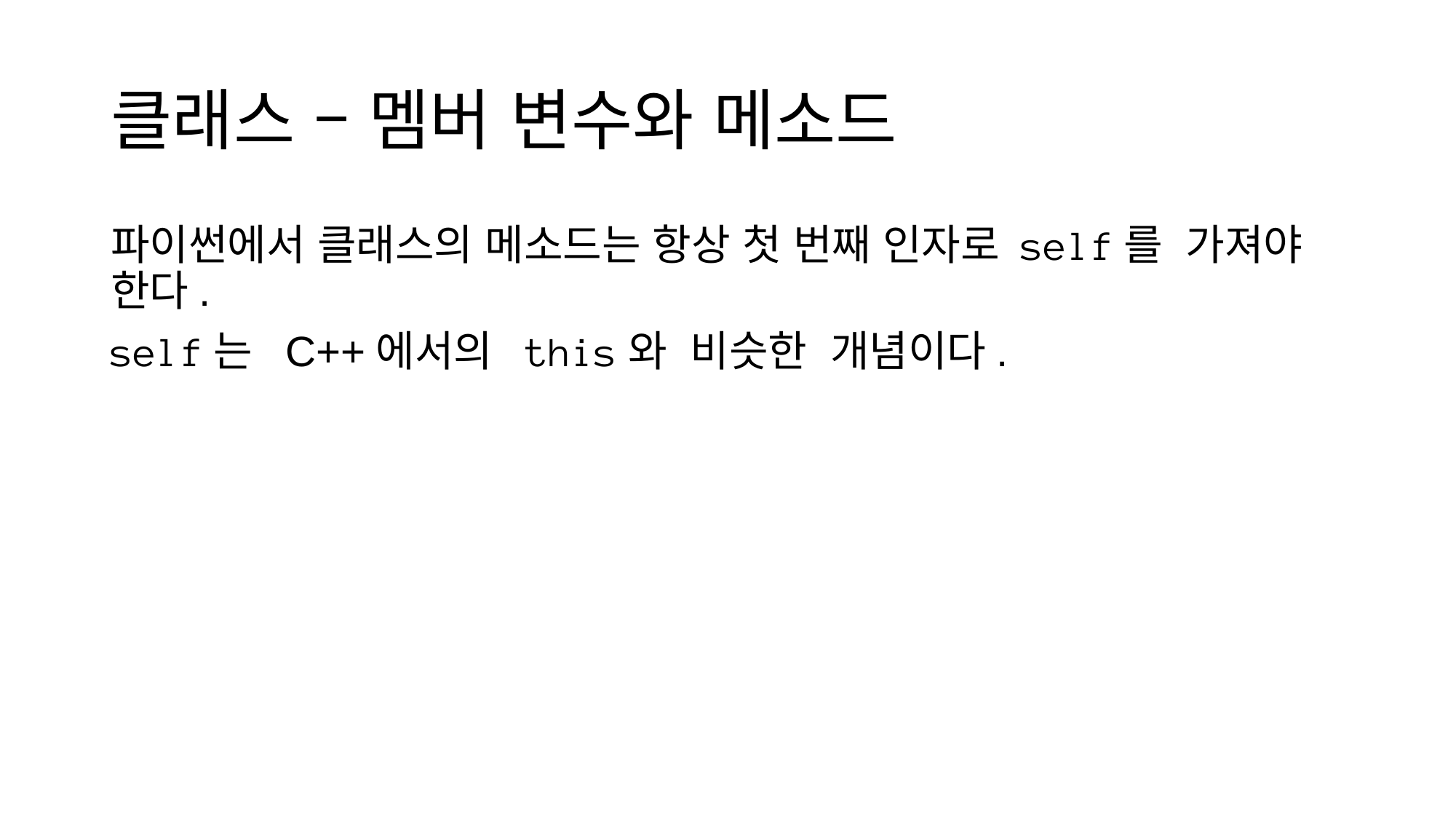

# 클래스 – 멤버 변수와 메소드
파이썬에서 클래스의 메소드는 항상 첫 번째 인자로 self를 가져야 한다.
self는 C++에서의 this와 비슷한 개념이다.